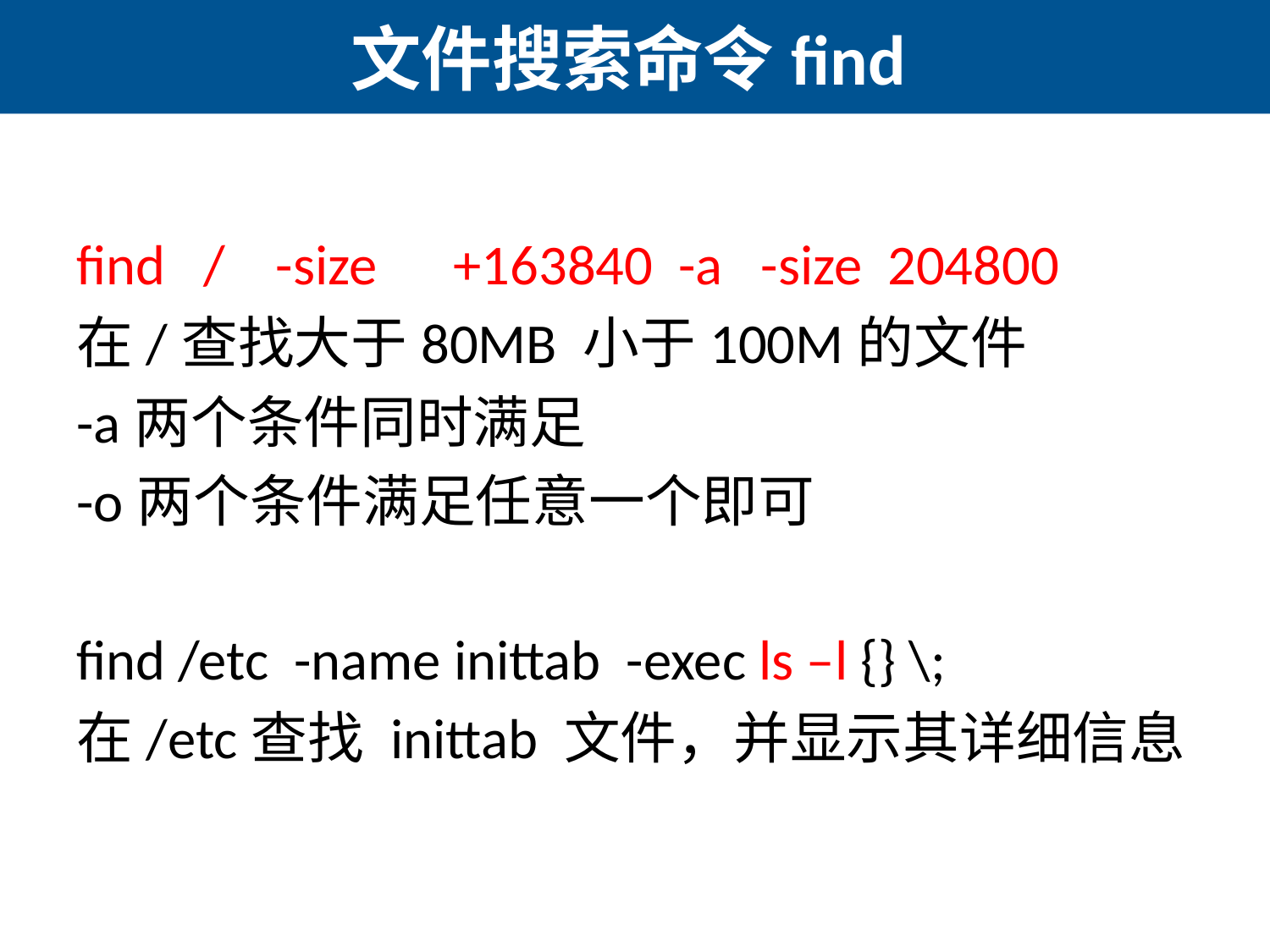

# 文件搜索命令find
find   /    -size      +163840  -a   -size  204800
在/查找大于80MB 小于100M的文件
-a两个条件同时满足
-o两个条件满足任意一个即可

find /etc  -name inittab  -exec ls –l {} \;
在/etc查找 inittab 文件，并显示其详细信息